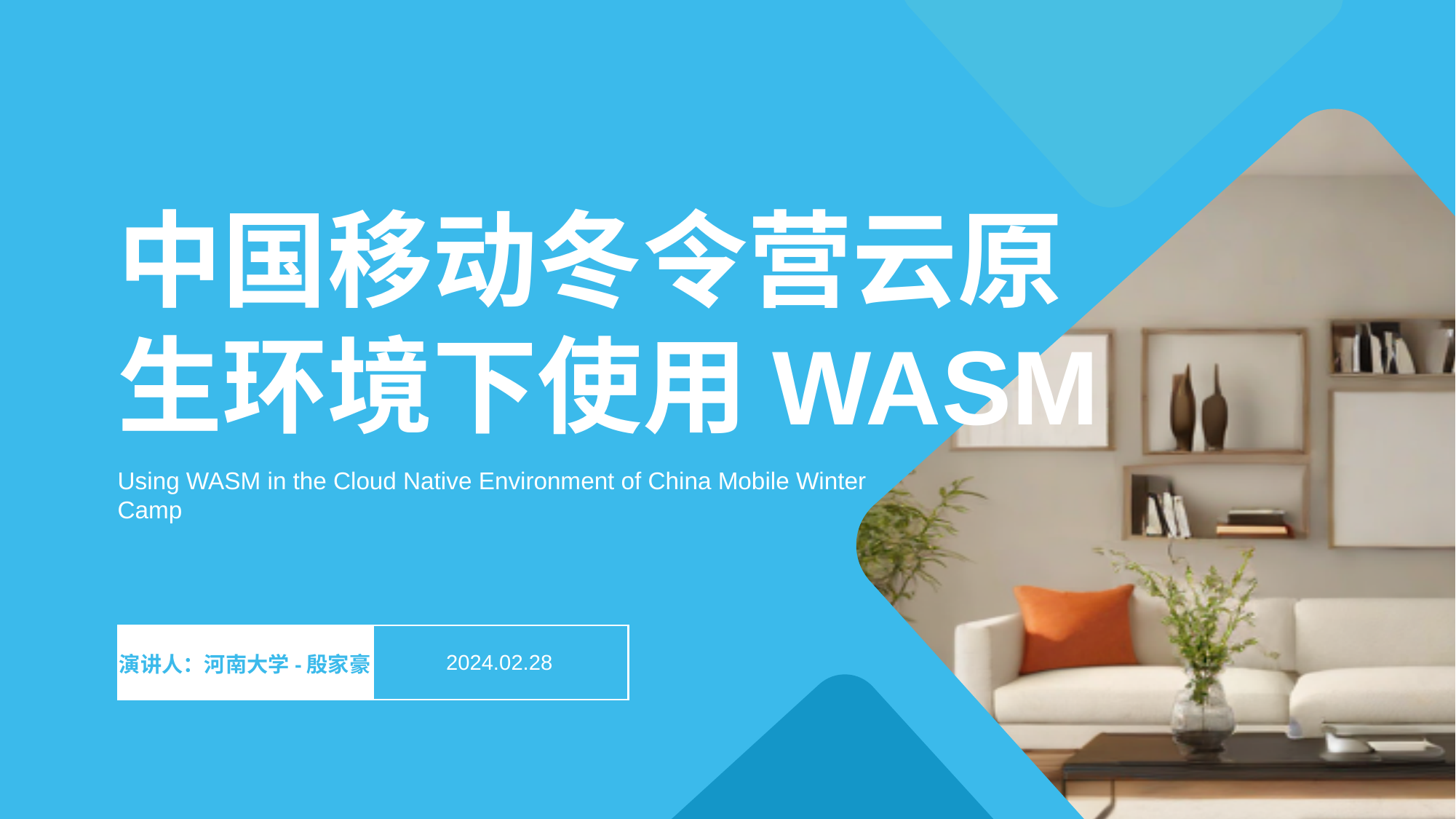

中国移动冬令营云原生环境下使用WASM

Using WASM in the Cloud Native Environment of China Mobile Winter Camp

2024.02.28
2024/2/27
演讲人：河南大学-殷家豪

目录